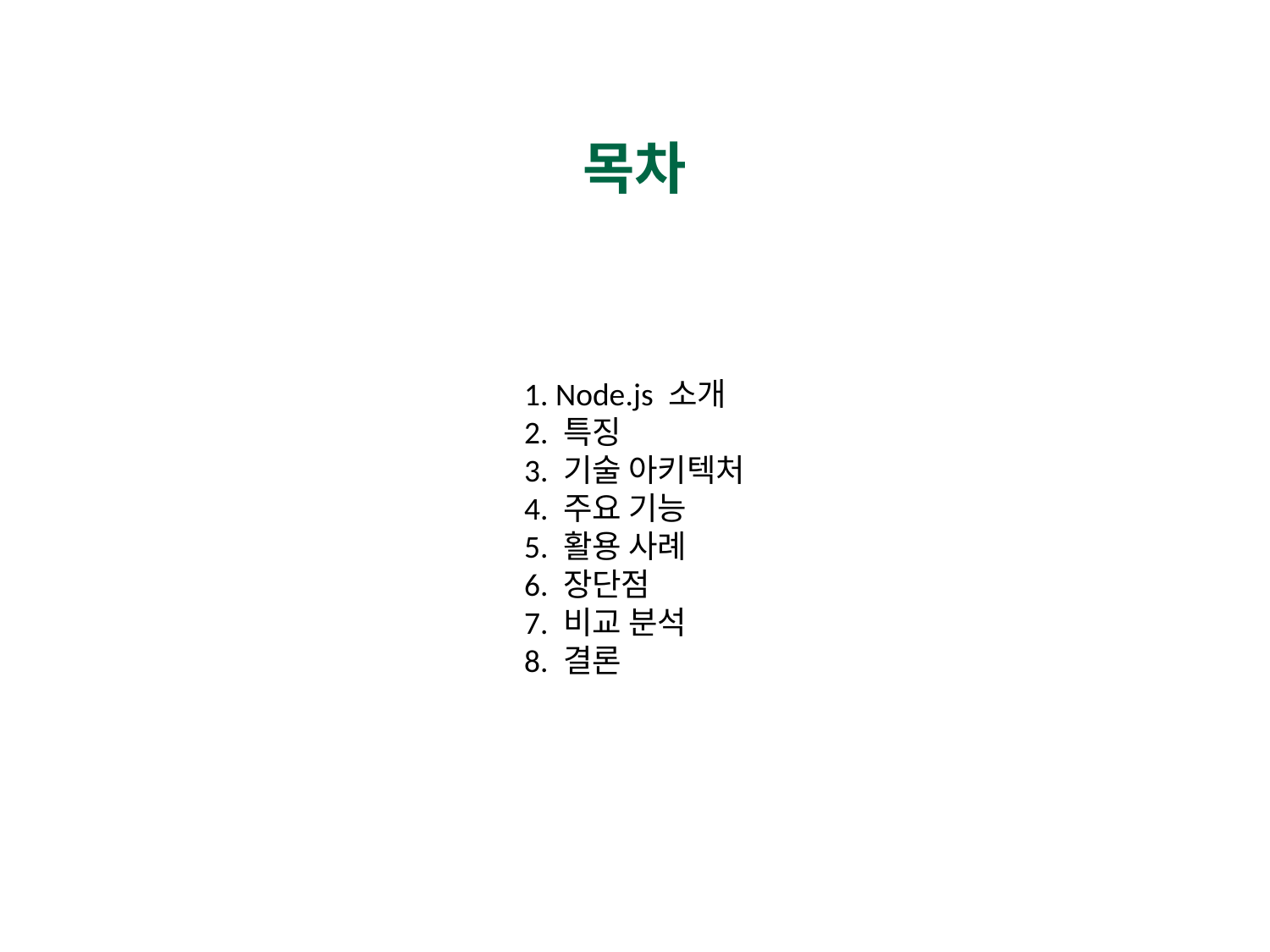

#
목차

1. Node.js 소개
2. 특징
3. 기술 아키텍처
4. 주요 기능
5. 활용 사례
6. 장단점
7. 비교 분석
8. 결론